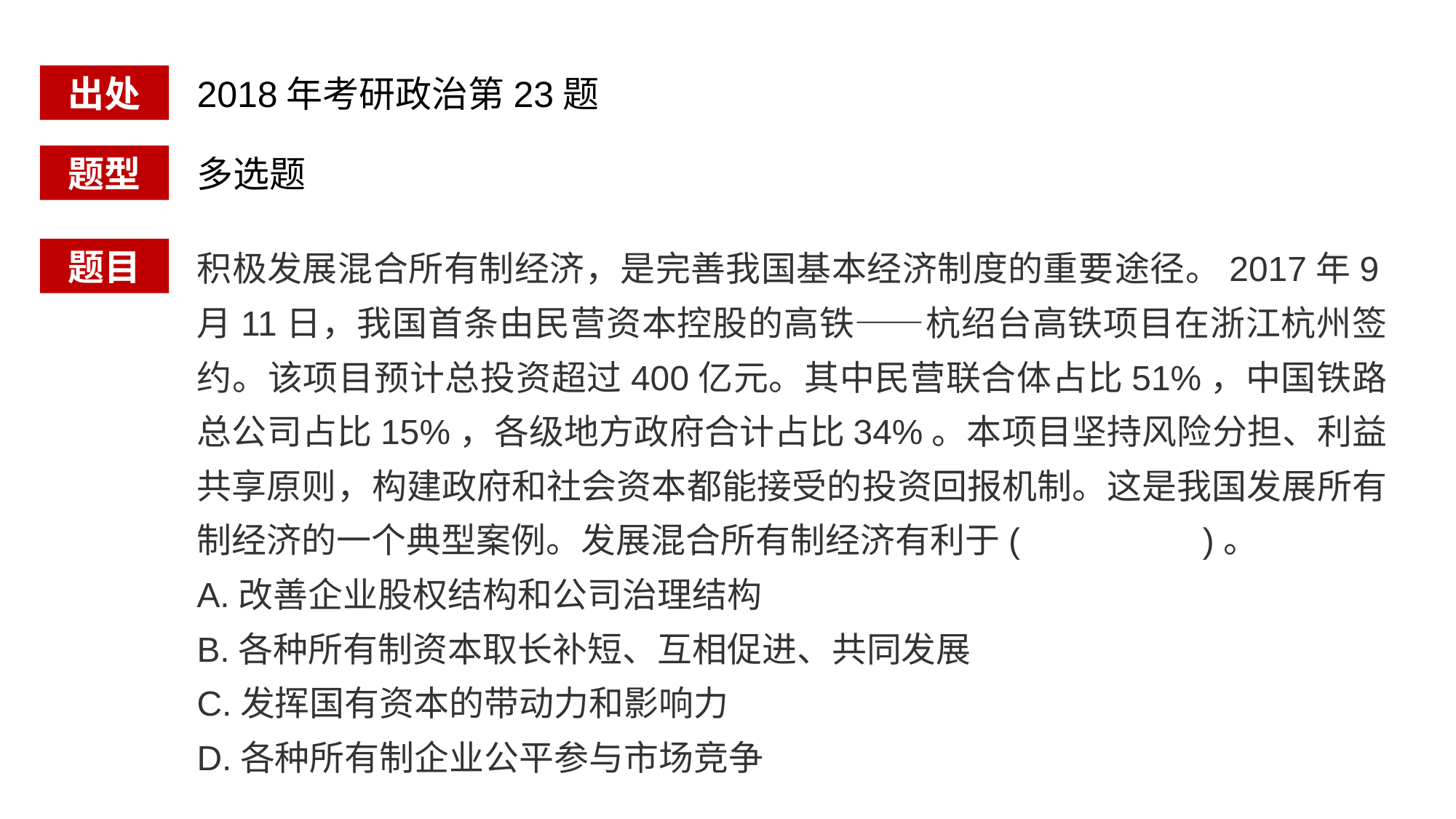

出处
2018年考研政治第23题
题型
多选题
积极发展混合所有制经济，是完善我国基本经济制度的重要途径。2017年9月11日，我国首条由民营资本控股的高铁——杭绍台高铁项目在浙江杭州签约。该项目预计总投资超过400亿元。其中民营联合体占比51%，中国铁路总公司占比15%，各级地方政府合计占比34%。本项目坚持风险分担、利益共享原则，构建政府和社会资本都能接受的投资回报机制。这是我国发展所有制经济的一个典型案例。发展混合所有制经济有利于(                   )。
A.改善企业股权结构和公司治理结构
B.各种所有制资本取长补短、互相促进、共同发展
C.发挥国有资本的带动力和影响力
D.各种所有制企业公平参与市场竞争
题目